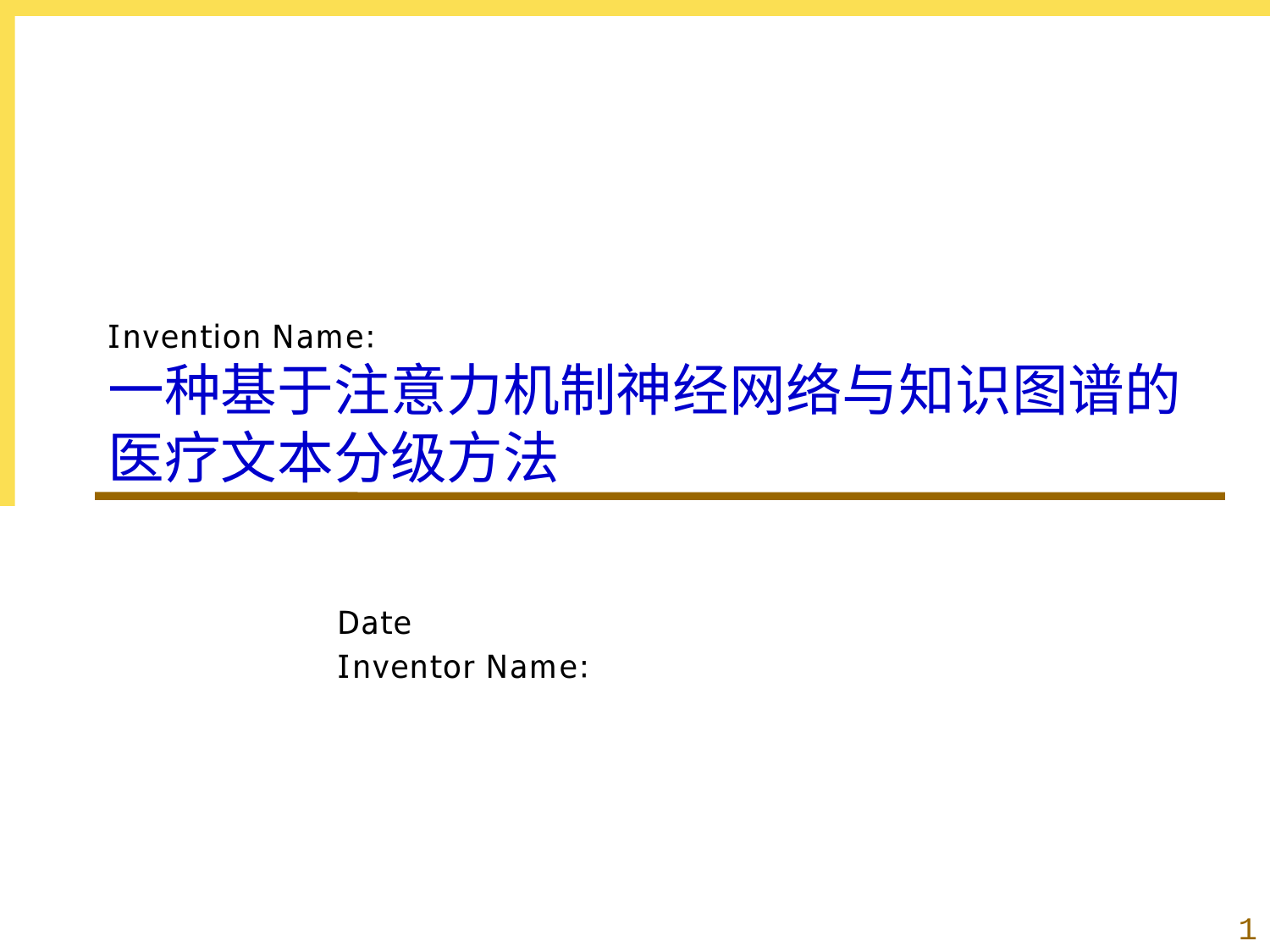

# Invention Name: 一种基于注意力机制神经网络与知识图谱的医疗文本分级方法
Date
Inventor Name:
1